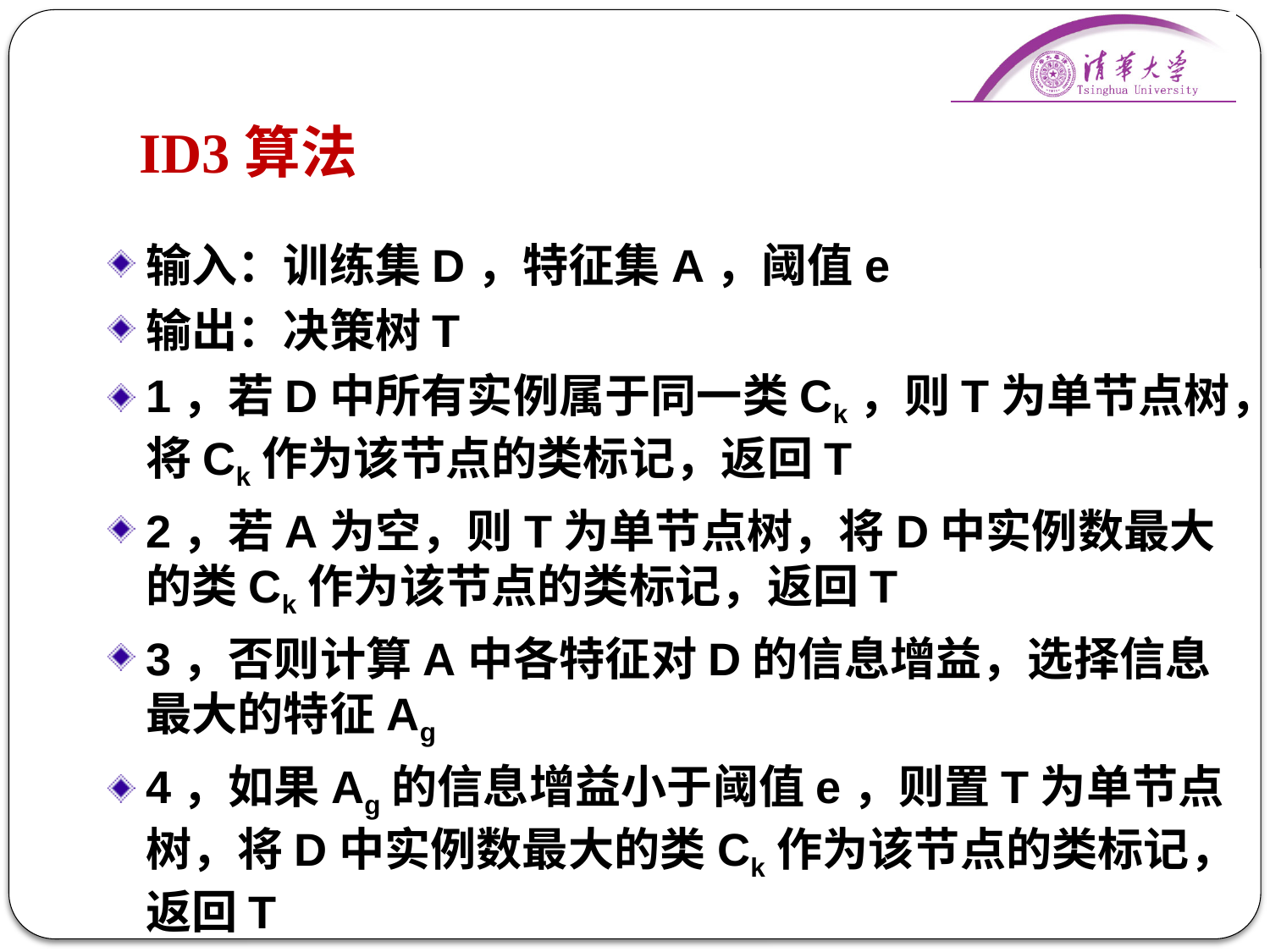

# ID3算法
输入：训练集D，特征集A，阈值e
输出：决策树T
1，若D中所有实例属于同一类Ck，则T为单节点树，将Ck作为该节点的类标记，返回T
2，若A为空，则T为单节点树，将D中实例数最大的类Ck作为该节点的类标记，返回T
3，否则计算A中各特征对D的信息增益，选择信息最大的特征Ag
4，如果Ag的信息增益小于阈值e，则置T为单节点树，将D中实例数最大的类Ck作为该节点的类标记，返回T
105